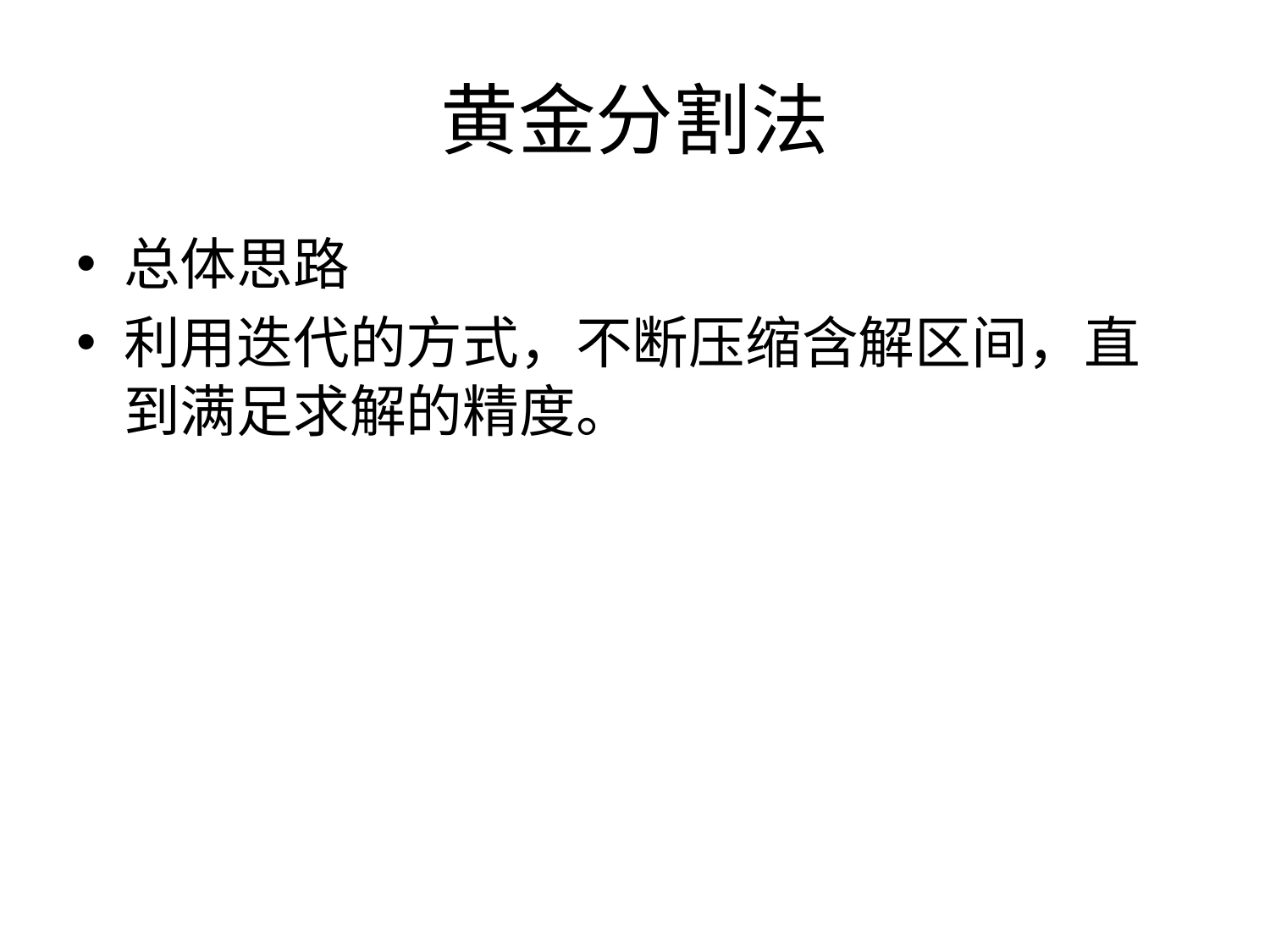

# 黄金分割法
总体思路
利用迭代的方式，不断压缩含解区间，直到满足求解的精度。